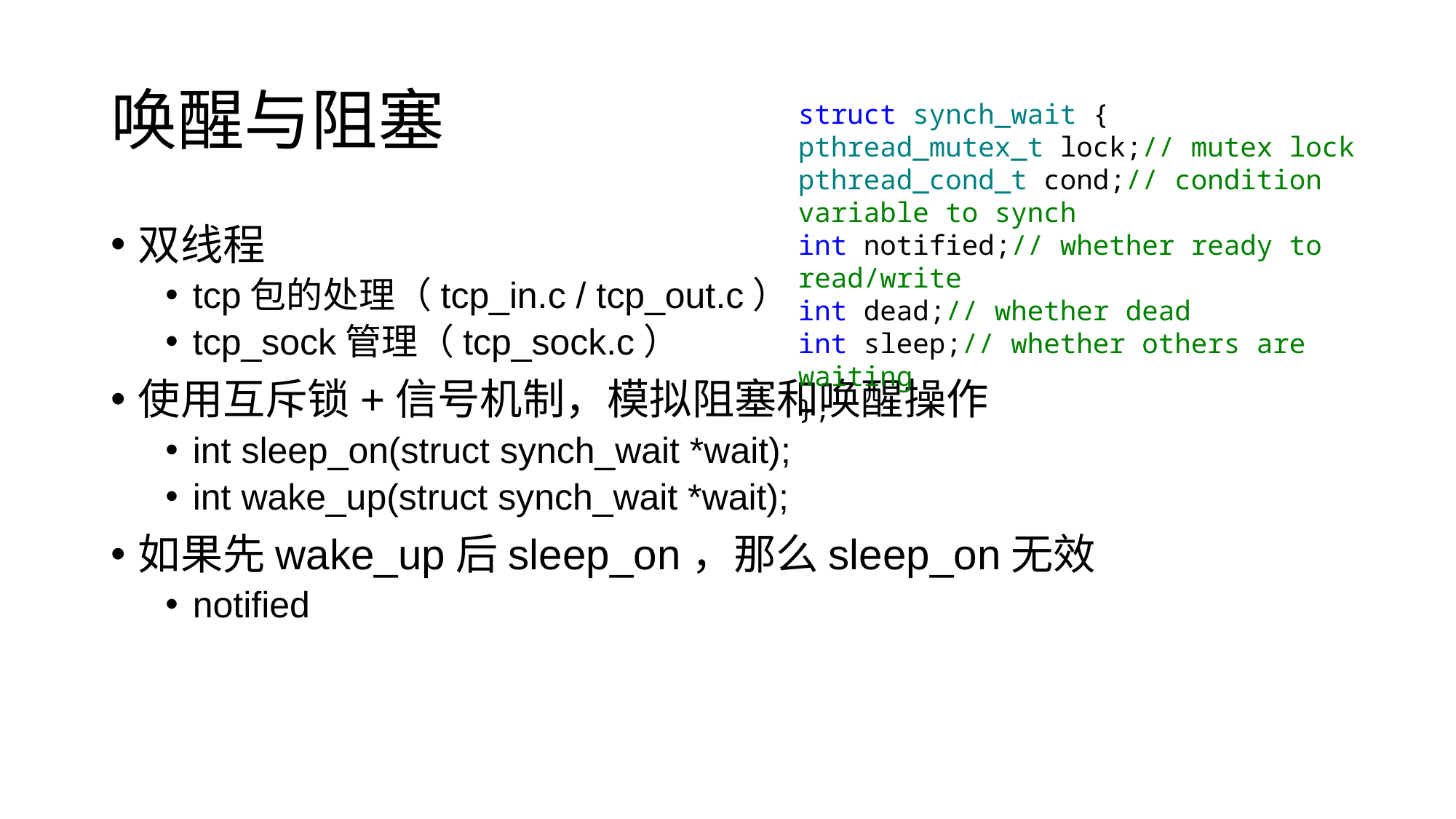

# 唤醒与阻塞
struct synch_wait {
pthread_mutex_t lock;// mutex lock
pthread_cond_t cond;// condition variable to synch
int notified;// whether ready to read/write
int dead;// whether dead
int sleep;// whether others are waiting
};
双线程
tcp包的处理（tcp_in.c / tcp_out.c）
tcp_sock管理（tcp_sock.c）
使用互斥锁+信号机制，模拟阻塞和唤醒操作
int sleep_on(struct synch_wait *wait);
int wake_up(struct synch_wait *wait);
如果先wake_up后sleep_on，那么sleep_on无效
notified